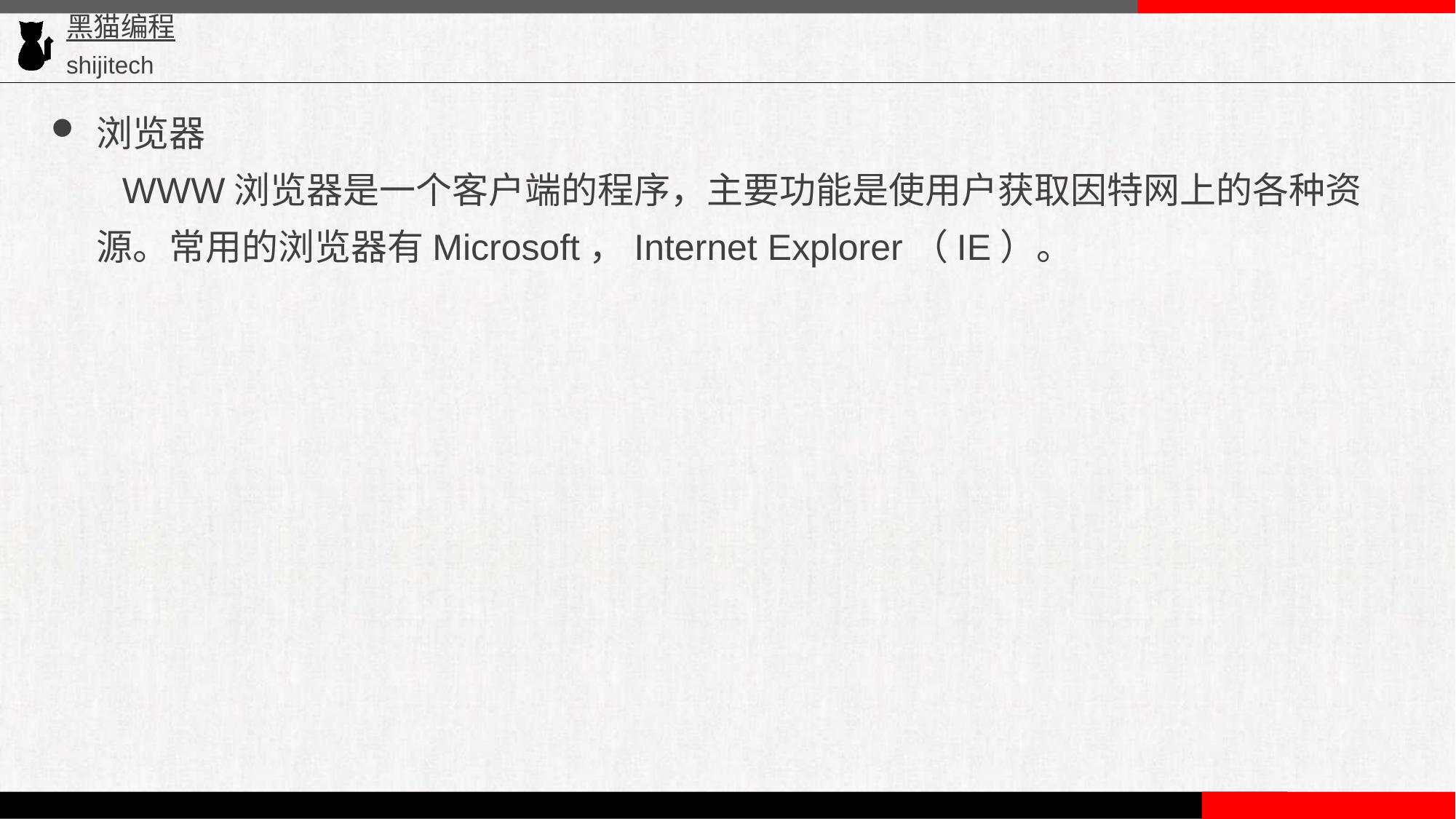

浏览器
       WWW浏览器是一个客户端的程序，主要功能是使用户获取因特网上的各种资源。常用的浏览器有Microsoft，Internet Explorer（IE）。